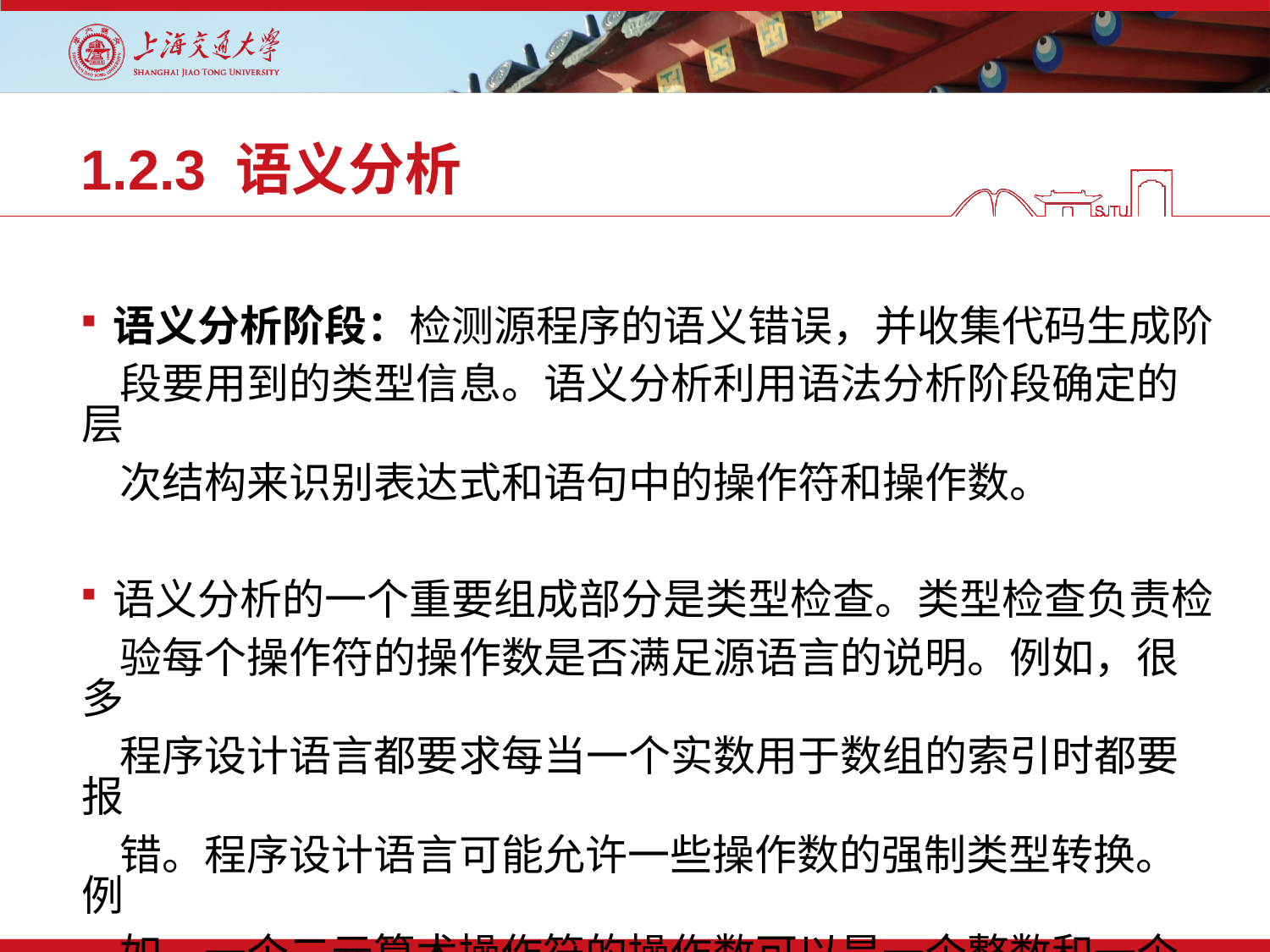

# 1.2.3 语义分析

语义分析阶段：检测源程序的语义错误，并收集代码生成阶
   段要用到的类型信息。语义分析利用语法分析阶段确定的层
   次结构来识别表达式和语句中的操作符和操作数。

语义分析的一个重要组成部分是类型检查。类型检查负责检
   验每个操作符的操作数是否满足源语言的说明。例如，很多
   程序设计语言都要求每当一个实数用于数组的索引时都要报
   错。程序设计语言可能允许一些操作数的强制类型转换。例
   如，一个二元算术操作符的操作数可以是一个整数和一个实
   数。在这种情况下，编译器将把整数强制转换成实数。